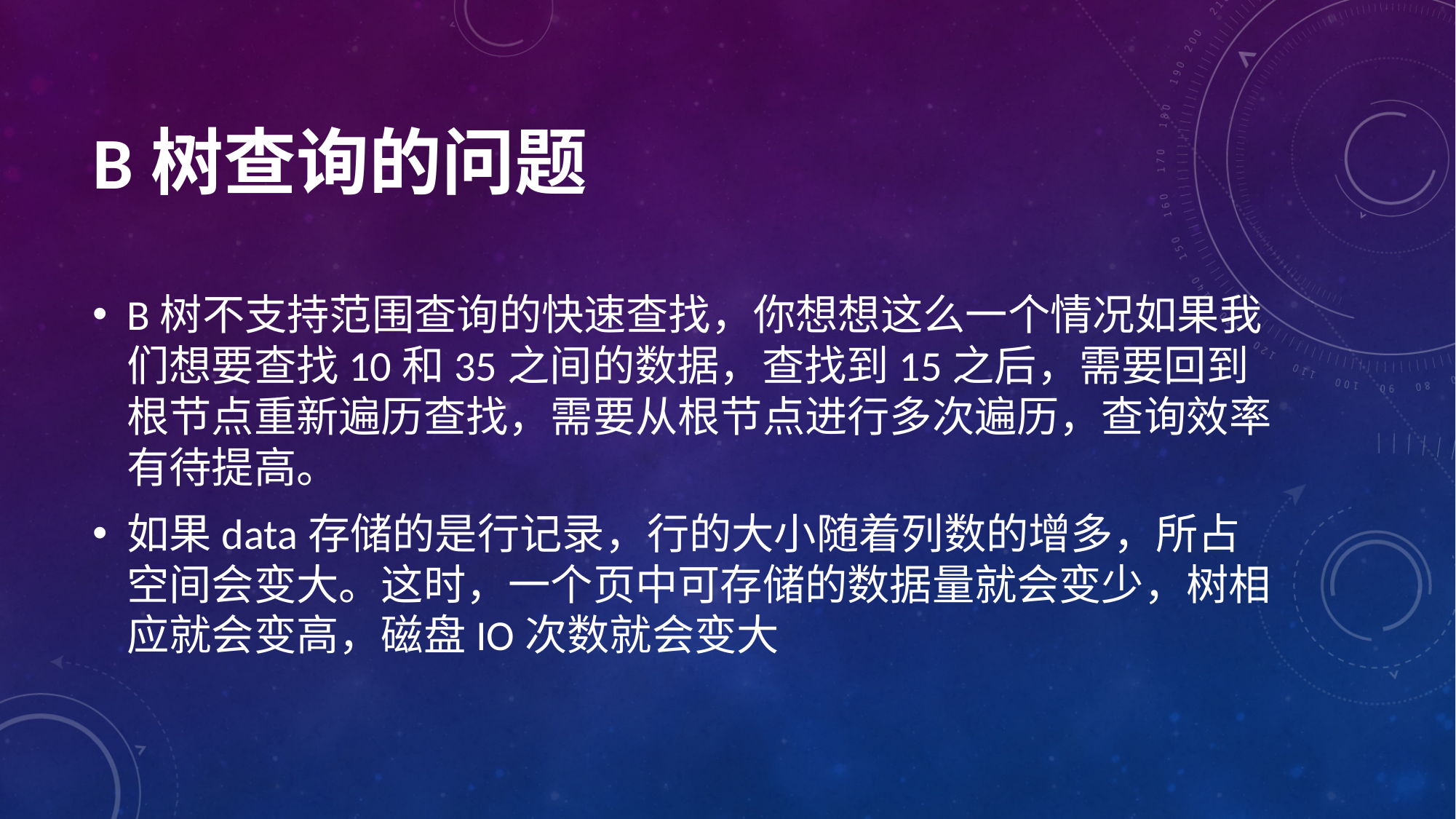

# B树查询的问题
B树不支持范围查询的快速查找，你想想这么一个情况如果我们想要查找10和35之间的数据，查找到15之后，需要回到根节点重新遍历查找，需要从根节点进行多次遍历，查询效率有待提高。
如果data存储的是行记录，行的大小随着列数的增多，所占空间会变大。这时，一个页中可存储的数据量就会变少，树相应就会变高，磁盘IO次数就会变大